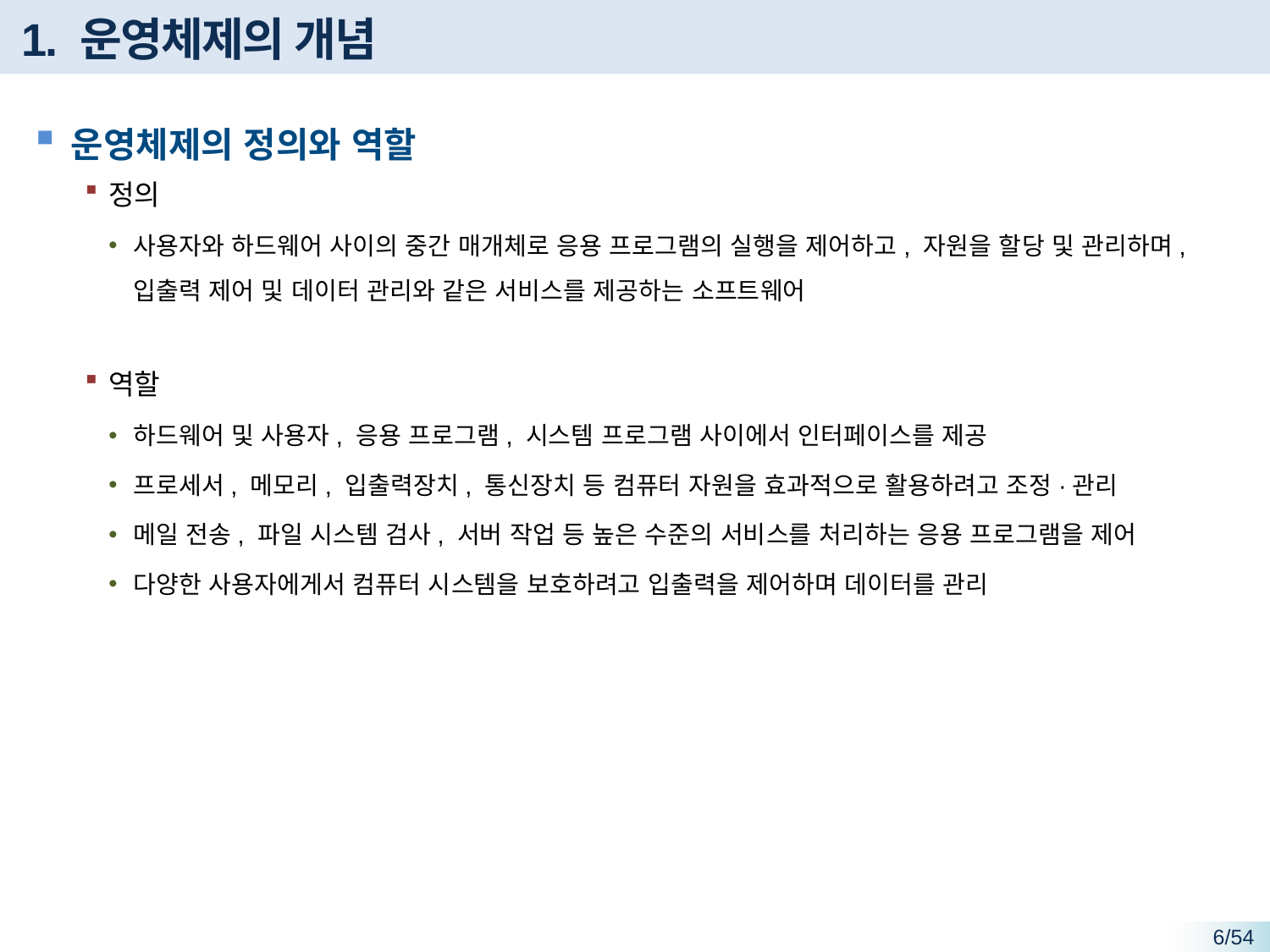

# 1. 운영체제의 개념
운영체제의 정의와 역할
정의
사용자와 하드웨어 사이의 중간 매개체로 응용 프로그램의 실행을 제어하고, 자원을 할당 및 관리하며, 입출력 제어 및 데이터 관리와 같은 서비스를 제공하는 소프트웨어

역할
하드웨어 및 사용자, 응용 프로그램, 시스템 프로그램 사이에서 인터페이스를 제공
프로세서, 메모리, 입출력장치, 통신장치 등 컴퓨터 자원을 효과적으로 활용하려고 조정·관리
메일 전송, 파일 시스템 검사, 서버 작업 등 높은 수준의 서비스를 처리하는 응용 프로그램을 제어
다양한 사용자에게서 컴퓨터 시스템을 보호하려고 입출력을 제어하며 데이터를 관리